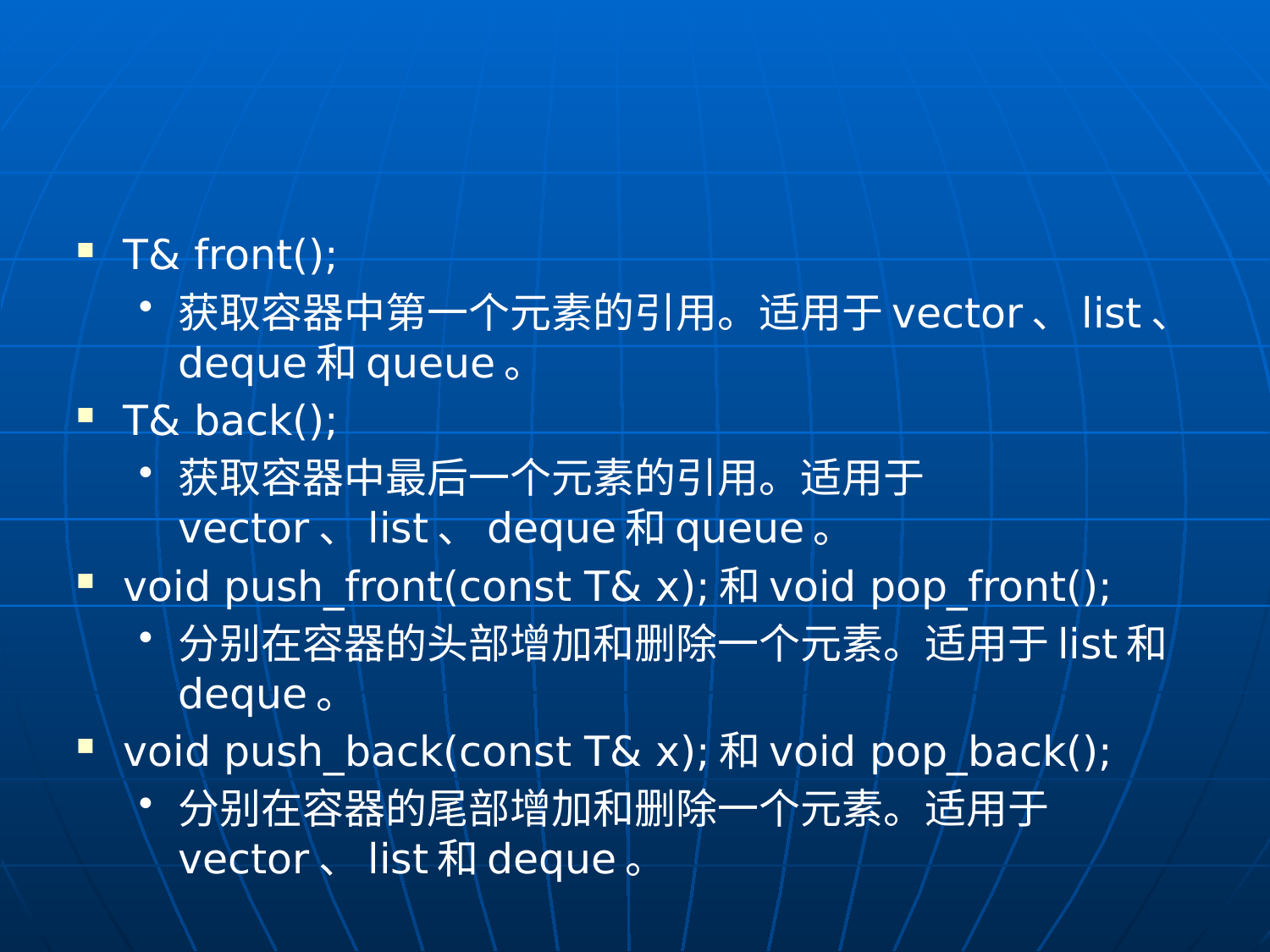

#
T& front();
获取容器中第一个元素的引用。适用于vector、list、deque和queue。
T& back();
获取容器中最后一个元素的引用。适用于vector、list、deque和queue。
void push_front(const T& x);和void pop_front();
分别在容器的头部增加和删除一个元素。适用于list和deque。
void push_back(const T& x);和void pop_back();
分别在容器的尾部增加和删除一个元素。适用于vector、list和deque。